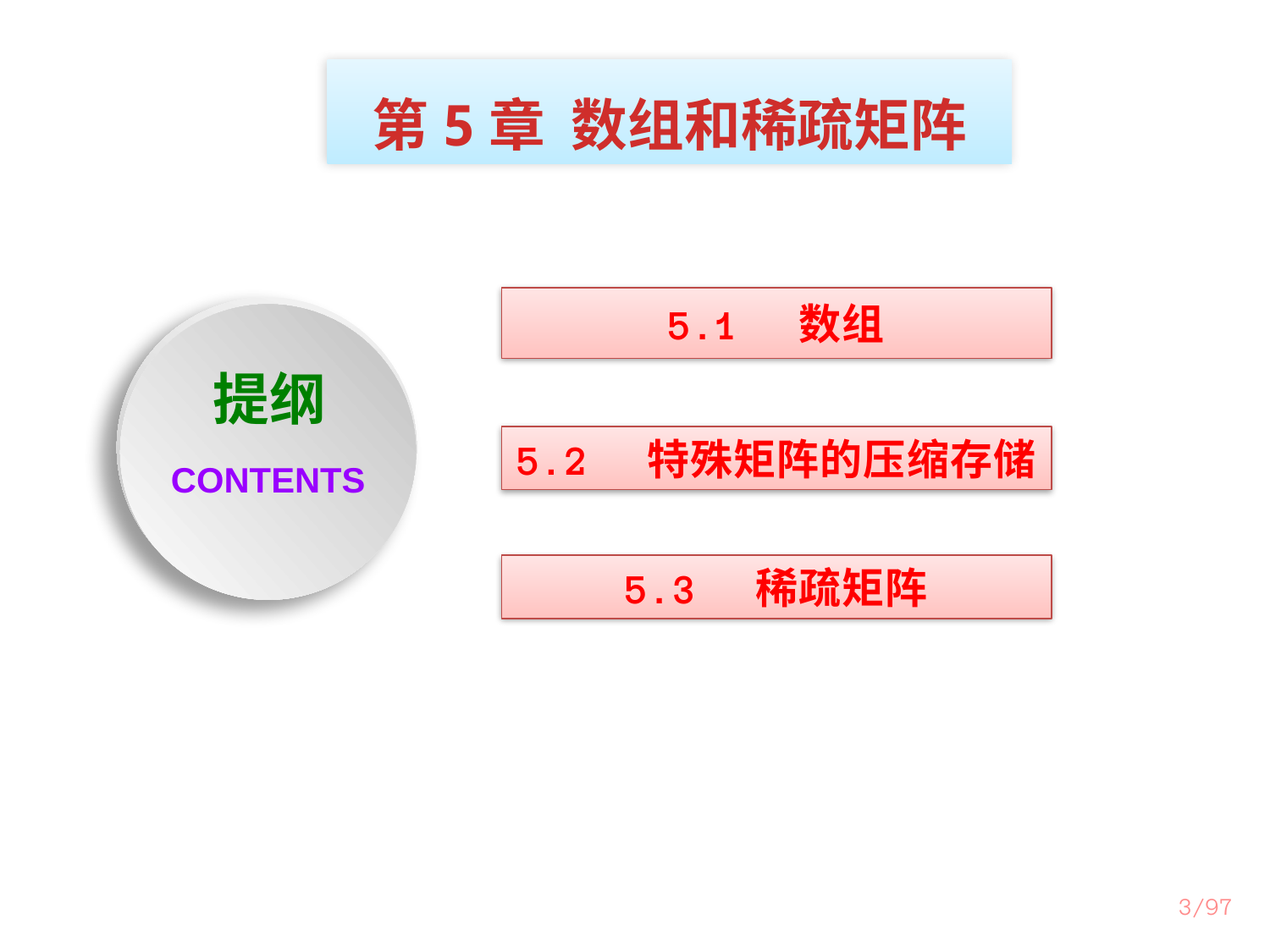

第5章  数组和稀疏矩阵
5.1  数组

提纲
5.2  特殊矩阵的压缩存储
CONTENTS
5.3  稀疏矩阵
3/97